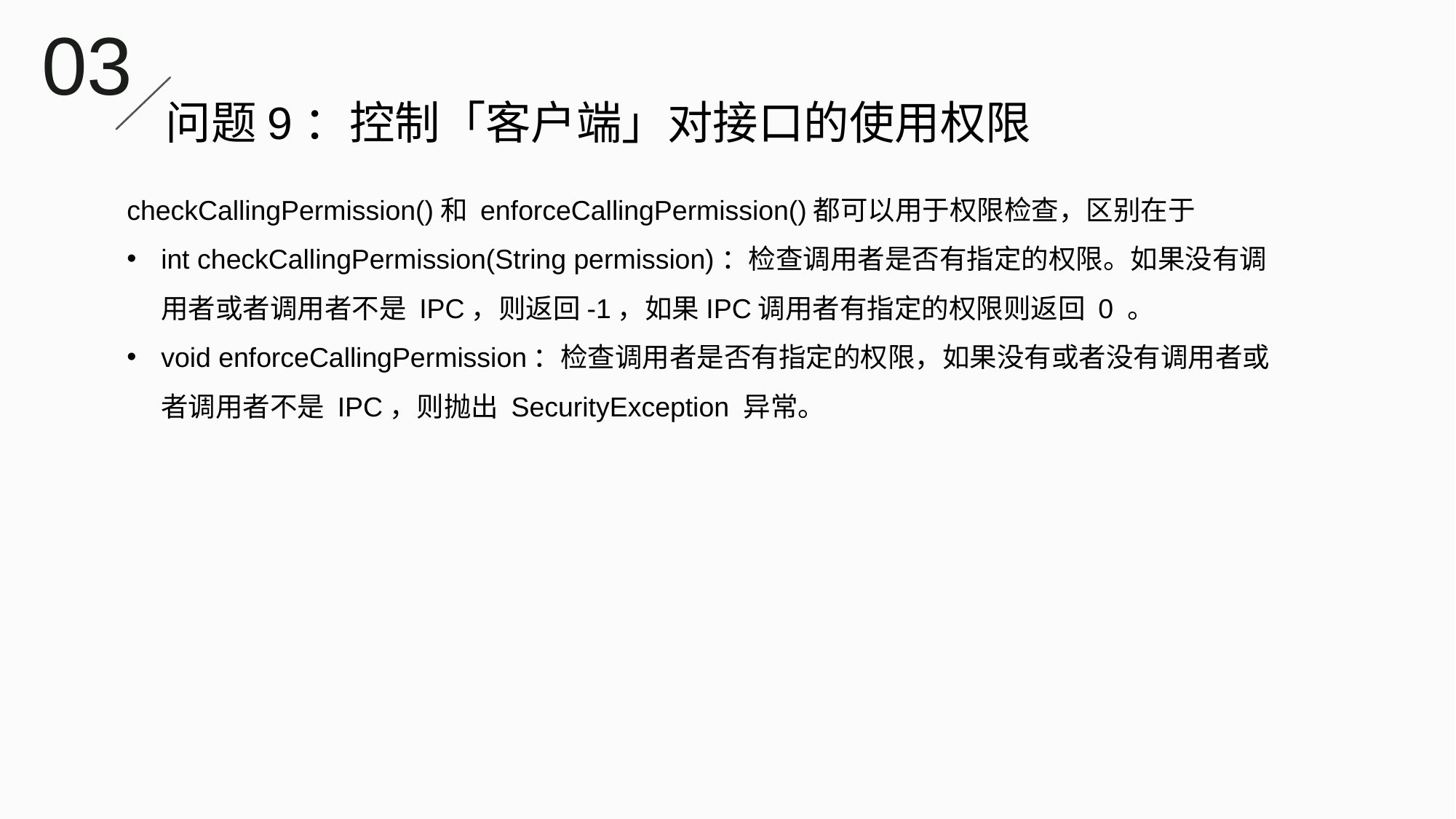

03
问题9：控制「客户端」对接口的使用权限

checkCallingPermission()和 enforceCallingPermission()都可以用于权限检查，区别在于
int checkCallingPermission(String permission)：检查调用者是否有指定的权限。如果没有调用者或者调用者不是 IPC，则返回-1，如果IPC调用者有指定的权限则返回 0 。
void enforceCallingPermission：检查调用者是否有指定的权限，如果没有或者没有调用者或者调用者不是 IPC，则抛出 SecurityException 异常。